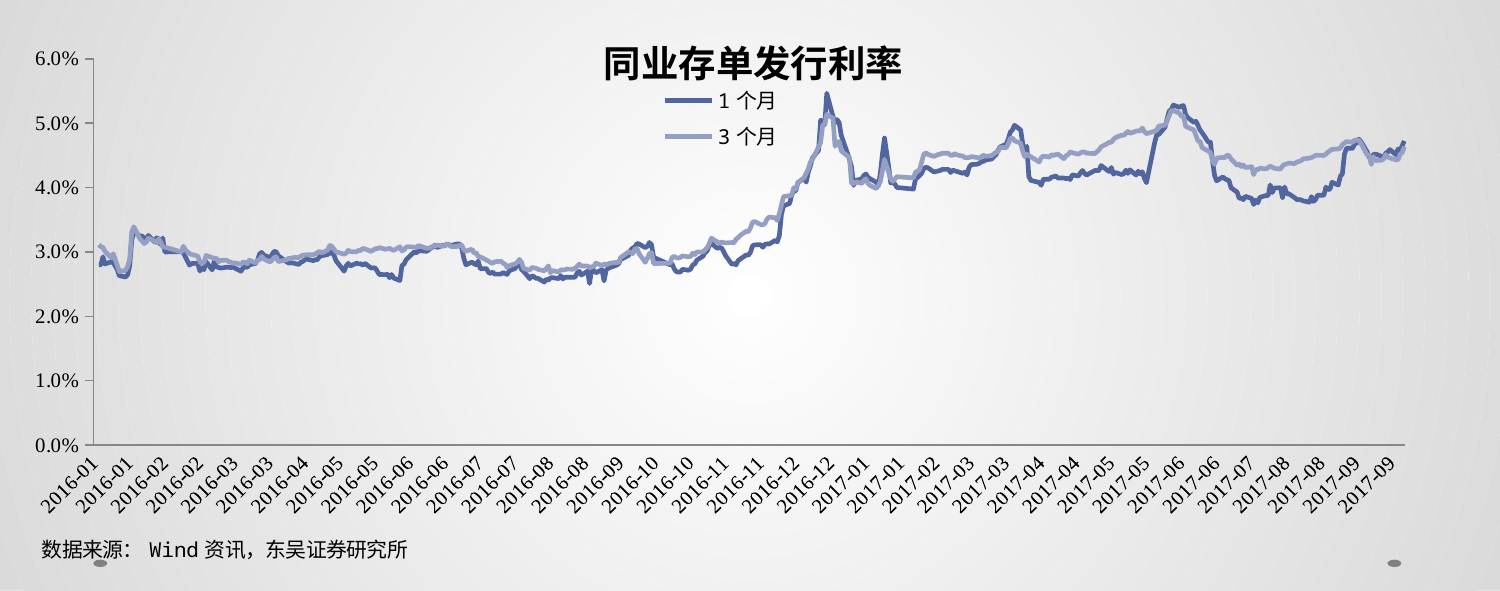

### Chart: 同业存单发行利率

| Category | 1个月 | 3个月 |
|---|---|---|
| 42374 | 0.027999999999999997 | 0.031114000000000003 |
| 42375 | 0.028003 | 0.030830000000000003 |
| 42376 | 0.029243 | 0.030681 |
| 42377 | 0.028129 | 0.030076000000000002 |
| 42380 | 0.028471000000000003 | 0.029084 |
| 42381 | 0.028267 | 0.029708000000000002 |
| 42382 | 0.027804000000000002 | 0.028734000000000003 |
| 42383 | 0.027200000000000002 | 0.02787 |
| 42384 | 0.026309 | 0.026945999999999998 |
| 42387 | 0.026105 | 0.027169 |
| 42388 | 0.026456 | 0.027715999999999998 |
| 42389 | 0.027841 | 0.028849999999999997 |
| 42390 | 0.031791 | 0.033089 |
| 42391 | 0.033191 | 0.033901 |
| 42394 | 0.03243 | 0.032001 |
| 42395 | 0.032502 | 0.031714 |
| 42396 | 0.032003 | 0.031307 |
| 42397 | 0.032005 | 0.031518000000000004 |
| 42398 | 0.032561 | 0.03213 |
| 42401 | 0.031566000000000004 | 0.031698 |
| 42402 | 0.032203 | 0.031407 |
| 42403 | 0.032023 | 0.032014 |
| 42404 | 0.031118 | 0.031518000000000004 |
| 42405 | 0.032162 | 0.030773000000000002 |
| 42406 | 0.03 | 0.030752 |
| 42414 | 0.030007000000000002 | 0.030001000000000003 |
| 42415 | 0.029906000000000002 | 0.030876999999999998 |
| 42416 | 0.029230999999999997 | 0.030347 |
| 42417 | 0.028571 | 0.029997 |
| 42418 | 0.027942 | 0.029758 |
| 42419 | 0.028201 | 0.029611000000000002 |
| 42422 | 0.028238 | 0.029346 |
| 42423 | 0.02704 | 0.028475999999999998 |
| 42424 | 0.027495 | 0.028208999999999998 |
| 42425 | 0.02725 | 0.028372 |
| 42426 | 0.028496999999999998 | 0.02946 |
| 42429 | 0.027202 | 0.029123 |
| 42430 | 0.028573 | 0.028956 |
| 42431 | 0.027679 | 0.029029 |
| 42432 | 0.027592 | 0.028472 |
| 42433 | 0.027479 | 0.028675000000000003 |
| 42436 | 0.027614999999999997 | 0.028735 |
| 42437 | 0.027597999999999998 | 0.028477000000000002 |
| 42438 | 0.027568000000000002 | 0.02842 |
| 42439 | 0.027614 | 0.028216 |
| 42440 | 0.027483 | 0.028287 |
| 42443 | 0.027003 | 0.028089 |
| 42444 | 0.027541000000000003 | 0.028449 |
| 42445 | 0.027671 | 0.028359000000000002 |
| 42446 | 0.027605 | 0.028159999999999998 |
| 42447 | 0.028003 | 0.028715 |
| 42450 | 0.028215 | 0.028275 |
| 42451 | 0.028730000000000002 | 0.028665 |
| 42452 | 0.029716 | 0.028812 |
| 42453 | 0.029921000000000003 | 0.029313 |
| 42454 | 0.029502999999999998 | 0.028908 |
| 42457 | 0.029114 | 0.028437999999999998 |
| 42458 | 0.029564 | 0.028752 |
| 42459 | 0.030091 | 0.029102000000000003 |
| 42460 | 0.030009 | 0.029249999999999998 |
| 42461 | 0.029417 | 0.028502999999999997 |
| 42465 | 0.028483 | 0.028755000000000003 |
| 42466 | 0.028290000000000003 | 0.029001000000000002 |
| 42467 | 0.028276 | 0.028937 |
| 42468 | 0.028297 | 0.029123 |
| 42471 | 0.028056 | 0.029143 |
| 42472 | 0.028401999999999997 | 0.029356 |
| 42473 | 0.028529 | 0.029505 |
| 42474 | 0.028811 | 0.02952 |
| 42475 | 0.028862000000000002 | 0.02955 |
| 42478 | 0.028647 | 0.029550999999999997 |
| 42479 | 0.028780999999999998 | 0.029702000000000003 |
| 42480 | 0.028818 | 0.029892 |
| 42481 | 0.029245999999999998 | 0.030116 |
| 42482 | 0.029401999999999998 | 0.029825 |
| 42485 | 0.029581 | 0.030283 |
| 42486 | 0.030089 | 0.031000999999999997 |
| 42487 | 0.029759999999999998 | 0.030881 |
| 42488 | 0.029537 | 0.030428999999999998 |
| 42489 | 0.028644 | 0.030023 |
| 42493 | 0.027009 | 0.029639000000000002 |
| 42494 | 0.027856000000000002 | 0.029828 |
| 42495 | 0.028224999999999997 | 0.030233 |
| 42496 | 0.027828 | 0.030044 |
| 42499 | 0.028255 | 0.030026999999999998 |
| 42500 | 0.028138 | 0.030259 |
| 42501 | 0.028155 | 0.030196 |
| 42502 | 0.027955 | 0.030534 |
| 42503 | 0.028221 | 0.030470999999999998 |
| 42506 | 0.027499 | 0.030084 |
| 42507 | 0.027525 | 0.030271 |
| 42508 | 0.027502 | 0.03049 |
| 42509 | 0.027027000000000002 | 0.030482999999999996 |
| 42510 | 0.026501 | 0.030674 |
| 42513 | 0.026467 | 0.030409000000000002 |
| 42514 | 0.026536 | 0.030473 |
| 42515 | 0.025988 | 0.030576 |
| 42516 | 0.02649 | 0.030364 |
| 42517 | 0.025947 | 0.03024 |
| 42520 | 0.025553 | 0.030807 |
| 42521 | 0.027873000000000002 | 0.030158 |
| 42522 | 0.028102000000000002 | 0.030316 |
| 42523 | 0.028768 | 0.030733999999999997 |
| 42524 | 0.029106999999999997 | 0.030817 |
| 42527 | 0.030013 | 0.030749 |
| 42528 | 0.029824000000000003 | 0.030683 |
| 42529 | 0.030198999999999997 | 0.030988 |
| 42533 | 0.030097 | 0.030565000000000002 |
| 42534 | 0.030299999999999997 | 0.030577 |
| 42535 | 0.030674 | 0.030684 |
| 42536 | 0.030712000000000003 | 0.030901 |
| 42537 | 0.031037 | 0.030907 |
| 42538 | 0.030683 | 0.031069 |
| 42541 | 0.031032 | 0.030892 |
| 42542 | 0.030989 | 0.031019 |
| 42543 | 0.031294 | 0.031223 |
| 42544 | 0.031042 | 0.031032 |
| 42545 | 0.031016 | 0.030816 |
| 42548 | 0.031246999999999997 | 0.030855999999999998 |
| 42549 | 0.031240999999999998 | 0.031017000000000003 |
| 42550 | 0.030592 | 0.03108 |
| 42551 | 0.028998 | 0.030299 |
| 42552 | 0.027998 | 0.030115 |
| 42555 | 0.028416999999999998 | 0.03041 |
| 42556 | 0.028158 | 0.0298 |
| 42557 | 0.027989 | 0.029882 |
| 42558 | 0.028575 | 0.029287999999999998 |
| 42559 | 0.027391000000000002 | 0.029226000000000002 |
| 42562 | 0.027412000000000002 | 0.028724 |
| 42563 | 0.026795 | 0.028548 |
| 42564 | 0.026652 | 0.028355 |
| 42565 | 0.026871999999999997 | 0.028218 |
| 42566 | 0.026552 | 0.028485999999999997 |
| 42569 | 0.026557 | 0.028547 |
| 42570 | 0.026789 | 0.028246000000000004 |
| 42571 | 0.026636000000000003 | 0.028085 |
| 42572 | 0.026509 | 0.027559999999999998 |
| 42573 | 0.027075000000000002 | 0.02787 |
| 42576 | 0.027443 | 0.028144 |
| 42577 | 0.028233 | 0.028436 |
| 42578 | 0.028186 | 0.028839 |
| 42579 | 0.027253 | 0.028347 |
| 42580 | 0.027004999999999998 | 0.027410999999999998 |
| 42583 | 0.025832 | 0.027169 |
| 42584 | 0.026291000000000002 | 0.027571 |
| 42585 | 0.026161 | 0.027532 |
| 42586 | 0.025885 | 0.027471000000000002 |
| 42587 | 0.02589 | 0.027281 |
| 42590 | 0.025317 | 0.027066 |
| 42591 | 0.025775000000000003 | 0.027423000000000003 |
| 42592 | 0.025607 | 0.027828 |
| 42593 | 0.02597 | 0.026758999999999998 |
| 42594 | 0.026009 | 0.027109 |
| 42597 | 0.025852 | 0.026871999999999997 |
| 42598 | 0.026314999999999998 | 0.027231 |
| 42599 | 0.025817999999999997 | 0.027205 |
| 42600 | 0.026056 | 0.027226 |
| 42601 | 0.026055000000000002 | 0.027334999999999998 |
| 42604 | 0.02606 | 0.027306 |
| 42605 | 0.026078 | 0.027472 |
| 42606 | 0.026742 | 0.027788 |
| 42607 | 0.027004 | 0.028099 |
| 42608 | 0.026404 | 0.027828 |
| 42611 | 0.027004999999999998 | 0.027821 |
| 42612 | 0.025095999999999997 | 0.027502 |
| 42613 | 0.027501 | 0.027715999999999998 |
| 42614 | 0.027132999999999997 | 0.027719 |
| 42615 | 0.026745 | 0.028265 |
| 42618 | 0.027254999999999998 | 0.027875999999999998 |
| 42619 | 0.0255 | 0.028141 |
| 42620 | 0.027181 | 0.028003999999999998 |
| 42621 | 0.027452999999999998 | 0.028123 |
| 42622 | 0.027585000000000002 | 0.028265 |
| 42625 | 0.027943 | 0.028377 |
| 42626 | 0.028149 | 0.028336999999999998 |
| 42627 | 0.028801999999999998 | 0.029126 |
| 42631 | 0.029472 | 0.030035 |
| 42632 | 0.030339 | 0.029868000000000002 |
| 42633 | 0.030612 | 0.029738 |
| 42634 | 0.030764 | 0.030468000000000002 |
| 42635 | 0.03132 | 0.030524 |
| 42636 | 0.031225999999999997 | 0.029706 |
| 42639 | 0.030671 | 0.028388 |
| 42640 | 0.030872999999999998 | 0.029017 |
| 42641 | 0.031463 | 0.029750000000000002 |
| 42642 | 0.031111 | 0.029900000000000003 |
| 42643 | 0.029165999999999997 | 0.0282 |
| 42651 | 0.027995000000000003 | 0.028234 |
| 42652 | 0.028111999999999998 | 0.029150999999999996 |
| 42653 | 0.027387 | 0.02932 |
| 42654 | 0.026944 | 0.029106999999999997 |
| 42655 | 0.026869999999999998 | 0.029026 |
| 42656 | 0.026853 | 0.029161000000000003 |
| 42657 | 0.027292 | 0.029373999999999997 |
| 42660 | 0.027152 | 0.029241000000000003 |
| 42661 | 0.027329 | 0.029318 |
| 42662 | 0.027965 | 0.02981 |
| 42663 | 0.028138999999999997 | 0.029580000000000002 |
| 42664 | 0.028723000000000002 | 0.029994999999999997 |
| 42667 | 0.029336 | 0.030011999999999997 |
| 42668 | 0.029896 | 0.030326 |
| 42669 | 0.030175999999999998 | 0.03066 |
| 42670 | 0.030983 | 0.03128 |
| 42671 | 0.031311 | 0.03213 |
| 42674 | 0.030531000000000003 | 0.031551 |
| 42675 | 0.030701 | 0.031368 |
| 42676 | 0.030625 | 0.031528 |
| 42677 | 0.030021 | 0.031436 |
| 42678 | 0.0294 | 0.031401 |
| 42681 | 0.028069999999999998 | 0.03146 |
| 42682 | 0.028207 | 0.031416 |
| 42683 | 0.027986 | 0.031972 |
| 42684 | 0.028639 | 0.032197 |
| 42685 | 0.028875 | 0.032565 |
| 42688 | 0.029533999999999998 | 0.033224000000000004 |
| 42689 | 0.029497 | 0.033131 |
| 42690 | 0.029946999999999998 | 0.033751 |
| 42691 | 0.030935 | 0.034613 |
| 42692 | 0.031094 | 0.034717 |
| 42695 | 0.031107 | 0.03426 |
| 42696 | 0.030726 | 0.034233 |
| 42697 | 0.03116 | 0.034405 |
| 42698 | 0.031257 | 0.035104 |
| 42699 | 0.031214 | 0.03542 |
| 42702 | 0.031785 | 0.035304 |
| 42703 | 0.031564999999999996 | 0.034874 |
| 42704 | 0.032526 | 0.035961 |
| 42705 | 0.0358 | 0.037276 |
| 42706 | 0.037149999999999996 | 0.038589000000000005 |
| 42709 | 0.037534 | 0.038734000000000005 |
| 42710 | 0.038852000000000005 | 0.038846 |
| 42711 | 0.039435 | 0.039952999999999995 |
| 42712 | 0.039516 | 0.039739 |
| 42713 | 0.040746000000000004 | 0.040763 |
| 42716 | 0.041442 | 0.041521999999999996 |
| 42717 | 0.040831 | 0.042214 |
| 42718 | 0.042348 | 0.042832 |
| 42719 | 0.043322 | 0.043917000000000005 |
| 42720 | 0.044562 | 0.044326 |
| 42723 | 0.045785 | 0.046288 |
| 42724 | 0.050439 | 0.046951 |
| 42725 | 0.05030300000000001 | 0.04967800000000001 |
| 42726 | 0.049739000000000005 | 0.049815 |
| 42727 | 0.05463199999999999 | 0.05138 |
| 42730 | 0.05103 | 0.050745 |
| 42731 | 0.050037000000000005 | 0.046401000000000005 |
| 42732 | 0.050549 | 0.046927 |
| 42733 | 0.050045 | 0.047151 |
| 42734 | 0.048101000000000005 | 0.045688000000000006 |
| 42738 | 0.044431000000000005 | 0.044667000000000005 |
| 42739 | 0.043225 | 0.040667999999999996 |
| 42740 | 0.040336 | 0.040578 |
| 42741 | 0.041093000000000005 | 0.040865 |
| 42744 | 0.04136 | 0.040651 |
| 42745 | 0.041882 | 0.041146 |
| 42746 | 0.042092 | 0.04135 |
| 42747 | 0.041577 | 0.040610999999999994 |
| 42748 | 0.041361 | 0.040324 |
| 42751 | 0.04082499999999999 | 0.039845 |
| 42752 | 0.040271999999999995 | 0.0403 |
| 42753 | 0.042241 | 0.040951 |
| 42754 | 0.045242000000000004 | 0.042667000000000004 |
| 42755 | 0.047683 | 0.044356 |
| 42757 | 0.043244 | 0.042382 |
| 42758 | 0.040701999999999995 | 0.041337 |
| 42759 | 0.040792 | 0.040955000000000005 |
| 42760 | 0.040549 | 0.041306 |
| 42761 | 0.040003000000000004 | 0.041685 |
| 42769 | 0.03975 | 0.041479999999999996 |
| 42770 | 0.041266 | 0.042364 |
| 42772 | 0.041865 | 0.042773000000000005 |
| 42773 | 0.042203 | 0.04396 |
| 42774 | 0.042941 | 0.045137000000000004 |
| 42775 | 0.043143 | 0.045417 |
| 42776 | 0.043071 | 0.045143 |
| 42779 | 0.042409999999999996 | 0.044834 |
| 42780 | 0.042496 | 0.044974 |
| 42781 | 0.042572 | 0.045134 |
| 42782 | 0.042648 | 0.045174000000000006 |
| 42783 | 0.042813 | 0.04533 |
| 42786 | 0.042814 | 0.045313 |
| 42787 | 0.042331 | 0.045 |
| 42788 | 0.042701 | 0.045001 |
| 42789 | 0.042586000000000006 | 0.045274 |
| 42790 | 0.042494 | 0.045065 |
| 42793 | 0.042196 | 0.044868 |
| 42794 | 0.042409 | 0.044642 |
| 42795 | 0.041946000000000004 | 0.044640000000000006 |
| 42796 | 0.043136 | 0.044653 |
| 42797 | 0.04356 | 0.044811 |
| 42800 | 0.043609 | 0.044666 |
| 42801 | 0.043764000000000004 | 0.044523 |
| 42802 | 0.044019 | 0.044812000000000005 |
| 42803 | 0.044061 | 0.045004999999999996 |
| 42804 | 0.044265 | 0.044855 |
| 42807 | 0.044427 | 0.044959 |
| 42808 | 0.044792 | 0.045237 |
| 42809 | 0.045069 | 0.045461999999999995 |
| 42810 | 0.04575 | 0.045554 |
| 42811 | 0.04629 | 0.046239 |
| 42814 | 0.046738999999999996 | 0.046171 |
| 42815 | 0.047564999999999996 | 0.046797000000000005 |
| 42816 | 0.048631 | 0.04761 |
| 42817 | 0.048948 | 0.04771 |
| 42818 | 0.04967 | 0.047255000000000005 |
| 42821 | 0.048944 | 0.046881000000000006 |
| 42822 | 0.046831 | 0.045641 |
| 42823 | 0.04577 | 0.044767 |
| 42824 | 0.046401000000000005 | 0.045187 |
| 42825 | 0.041666 | 0.044957000000000004 |
| 42826 | 0.041102 | 0.044767 |
| 42830 | 0.040789 | 0.043968999999999994 |
| 42831 | 0.040347 | 0.044635999999999995 |
| 42832 | 0.041294000000000004 | 0.04487 |
| 42835 | 0.04128999999999999 | 0.04472400000000001 |
| 42836 | 0.041636 | 0.045087 |
| 42837 | 0.04166 | 0.044981999999999994 |
| 42838 | 0.041822 | 0.045103 |
| 42839 | 0.041488 | 0.045209 |
| 42842 | 0.041464999999999995 | 0.044477 |
| 42843 | 0.041379 | 0.044938000000000006 |
| 42844 | 0.041466 | 0.045107999999999995 |
| 42845 | 0.041231 | 0.045552 |
| 42846 | 0.041963 | 0.045411 |
| 42849 | 0.041787 | 0.045176999999999995 |
| 42850 | 0.04227 | 0.045377 |
| 42851 | 0.042638999999999996 | 0.045535 |
| 42852 | 0.042199 | 0.045523999999999995 |
| 42853 | 0.041934 | 0.045323 |
| 42857 | 0.042644 | 0.045283 |
| 42858 | 0.042622 | 0.045547000000000004 |
| 42859 | 0.042664999999999995 | 0.045827 |
| 42860 | 0.043417000000000004 | 0.046314 |
| 42863 | 0.042666 | 0.046818 |
| 42864 | 0.042492999999999996 | 0.04702 |
| 42865 | 0.043113 | 0.047035999999999994 |
| 42866 | 0.042076 | 0.047478 |
| 42867 | 0.042329 | 0.047764 |
| 42870 | 0.042011 | 0.04814 |
| 42871 | 0.04216 | 0.048095 |
| 42872 | 0.042698 | 0.048399 |
| 42873 | 0.042192 | 0.048711000000000004 |
| 42874 | 0.042741 | 0.048425 |
| 42877 | 0.041931 | 0.048747 |
| 42878 | 0.042538 | 0.048804999999999994 |
| 42879 | 0.04213 | 0.048792999999999996 |
| 42880 | 0.04245 | 0.049238 |
| 42881 | 0.041428 | 0.048696 |
| 42882 | 0.040741 | 0.048358 |
| 42886 | 0.047001999999999995 | 0.048760000000000005 |
| 42887 | 0.048188 | 0.048941 |
| 42888 | 0.048253000000000004 | 0.049550000000000004 |
| 42891 | 0.049367999999999995 | 0.049679 |
| 42892 | 0.050637 | 0.050376000000000004 |
| 42893 | 0.051871 | 0.05112 |
| 42894 | 0.052081999999999996 | 0.051945 |
| 42895 | 0.052805 | 0.051923000000000004 |
| 42898 | 0.052432999999999994 | 0.051555 |
| 42899 | 0.052673 | 0.05106 |
| 42900 | 0.052716000000000006 | 0.051087999999999995 |
| 42901 | 0.051367 | 0.049531 |
| 42902 | 0.050862 | 0.049338 |
| 42905 | 0.050112 | 0.048948 |
| 42906 | 0.050288000000000006 | 0.048091 |
| 42907 | 0.049650999999999994 | 0.047217 |
| 42908 | 0.048941 | 0.047154999999999996 |
| 42909 | 0.048525 | 0.04619500000000001 |
| 42912 | 0.047045000000000003 | 0.045653 |
| 42913 | 0.047043999999999996 | 0.045446999999999994 |
| 42914 | 0.044256000000000004 | 0.04425 |
| 42915 | 0.041908 | 0.04360699999999999 |
| 42916 | 0.041036 | 0.044556 |
| 42919 | 0.041646999999999997 | 0.044686000000000003 |
| 42920 | 0.041361999999999996 | 0.04463 |
| 42921 | 0.041196 | 0.045034 |
| 42922 | 0.041097999999999996 | 0.044945000000000006 |
| 42923 | 0.039965 | 0.044444 |
| 42926 | 0.039268 | 0.043431 |
| 42927 | 0.038321999999999995 | 0.043641 |
| 42928 | 0.038342 | 0.043255 |
| 42929 | 0.038124 | 0.043483999999999995 |
| 42930 | 0.038626999999999995 | 0.043102 |
| 42933 | 0.038296000000000004 | 0.043229 |
| 42934 | 0.037360000000000004 | 0.042004 |
| 42935 | 0.038049 | 0.042811 |
| 42936 | 0.037612 | 0.042774 |
| 42937 | 0.038477000000000004 | 0.043008 |
| 42940 | 0.038759 | 0.042887 |
| 42941 | 0.038765 | 0.043103999999999996 |
| 42942 | 0.040401 | 0.0433 |
| 42943 | 0.0392 | 0.043156999999999994 |
| 42944 | 0.039938 | 0.042986 |
| 42947 | 0.039951 | 0.042857000000000006 |
| 42948 | 0.038389 | 0.043373999999999996 |
| 42949 | 0.040088 | 0.04359 |
| 42950 | 0.039004 | 0.043656 |
| 42951 | 0.039030999999999996 | 0.043776 |
| 42954 | 0.038398 | 0.043731 |
| 42955 | 0.038104 | 0.043972 |
| 42956 | 0.038133 | 0.044057000000000006 |
| 42957 | 0.038074 | 0.044174 |
| 42958 | 0.037938 | 0.044451 |
| 42961 | 0.03772 | 0.044561 |
| 42962 | 0.038586999999999996 | 0.044652000000000004 |
| 42963 | 0.037836 | 0.044809 |
| 42964 | 0.038136 | 0.044983 |
| 42965 | 0.038816 | 0.045023 |
| 42968 | 0.038779 | 0.044974 |
| 42969 | 0.040052000000000004 | 0.045187 |
| 42970 | 0.039702 | 0.045508 |
| 42971 | 0.039740000000000004 | 0.045722 |
| 42972 | 0.040818 | 0.045941 |
| 42975 | 0.040378 | 0.045989 |
| 42976 | 0.041749 | 0.046111000000000006 |
| 42977 | 0.042111 | 0.046689 |
| 42978 | 0.04516200000000001 | 0.046900000000000004 |
| 42979 | 0.046106999999999995 | 0.047129000000000004 |
| 42982 | 0.046096000000000005 | 0.047038 |
| 42983 | 0.046851000000000004 | 0.04739499999999999 |
| 42984 | 0.046875 | 0.047306 |
| 42985 | 0.047529 | 0.047363999999999996 |
| 42986 | 0.047136 | 0.046874 |
| 42989 | 0.045533000000000004 | 0.045054 |
| 42990 | 0.04465499999999999 | 0.044989999999999995 |
| 42991 | 0.044608 | 0.043574 |
| 42992 | 0.045094 | 0.044785000000000005 |
| 42993 | 0.045210999999999994 | 0.044191 |
| 42996 | 0.04484200000000001 | 0.04425 |
| 42997 | 0.044459 | 0.044436 |
| 42998 | 0.045334000000000006 | 0.045105000000000006 |
| 42999 | 0.045505000000000004 | 0.044737 |
| 43000 | 0.045894000000000004 | 0.044592 |
| 43003 | 0.045101 | 0.044305000000000004 |
| 43004 | 0.045984 | 0.0443 |
| 43005 | 0.045746 | 0.045175 |
| 43006 | 0.046484 | 0.045412 |
| 43007 | 0.047236 | 0.046333 |